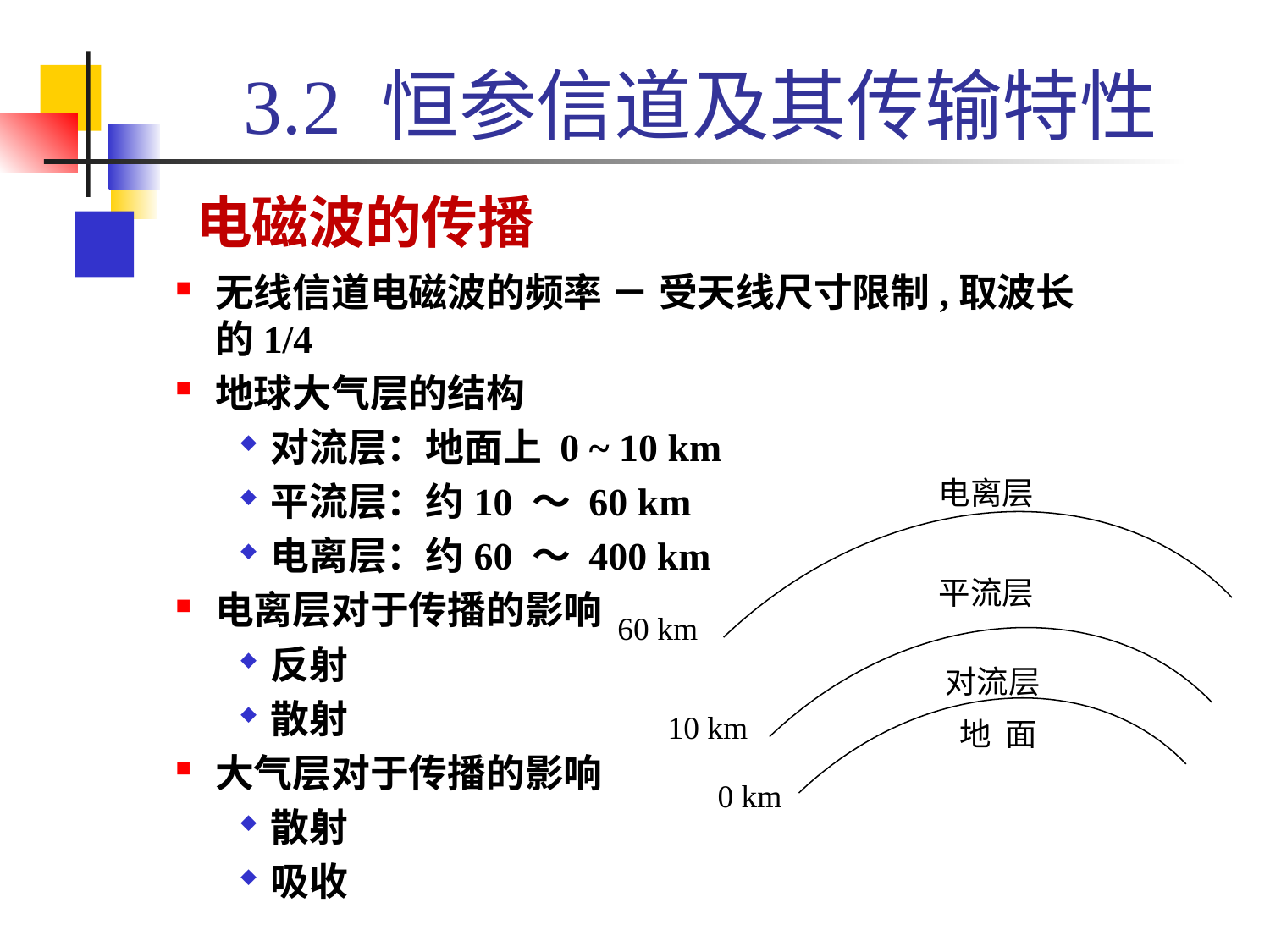

# 3.2 恒参信道及其传输特性
电磁波的传播
无线信道电磁波的频率 － 受天线尺寸限制,取波长的1/4
地球大气层的结构
对流层：地面上 0 ~ 10 km
平流层：约10 ～ 60 km
电离层：约60 ～ 400 km
电离层对于传播的影响
反射
散射
大气层对于传播的影响
散射
吸收

电离层
平流层
对流层
地  面
60 km
10 km
0 km